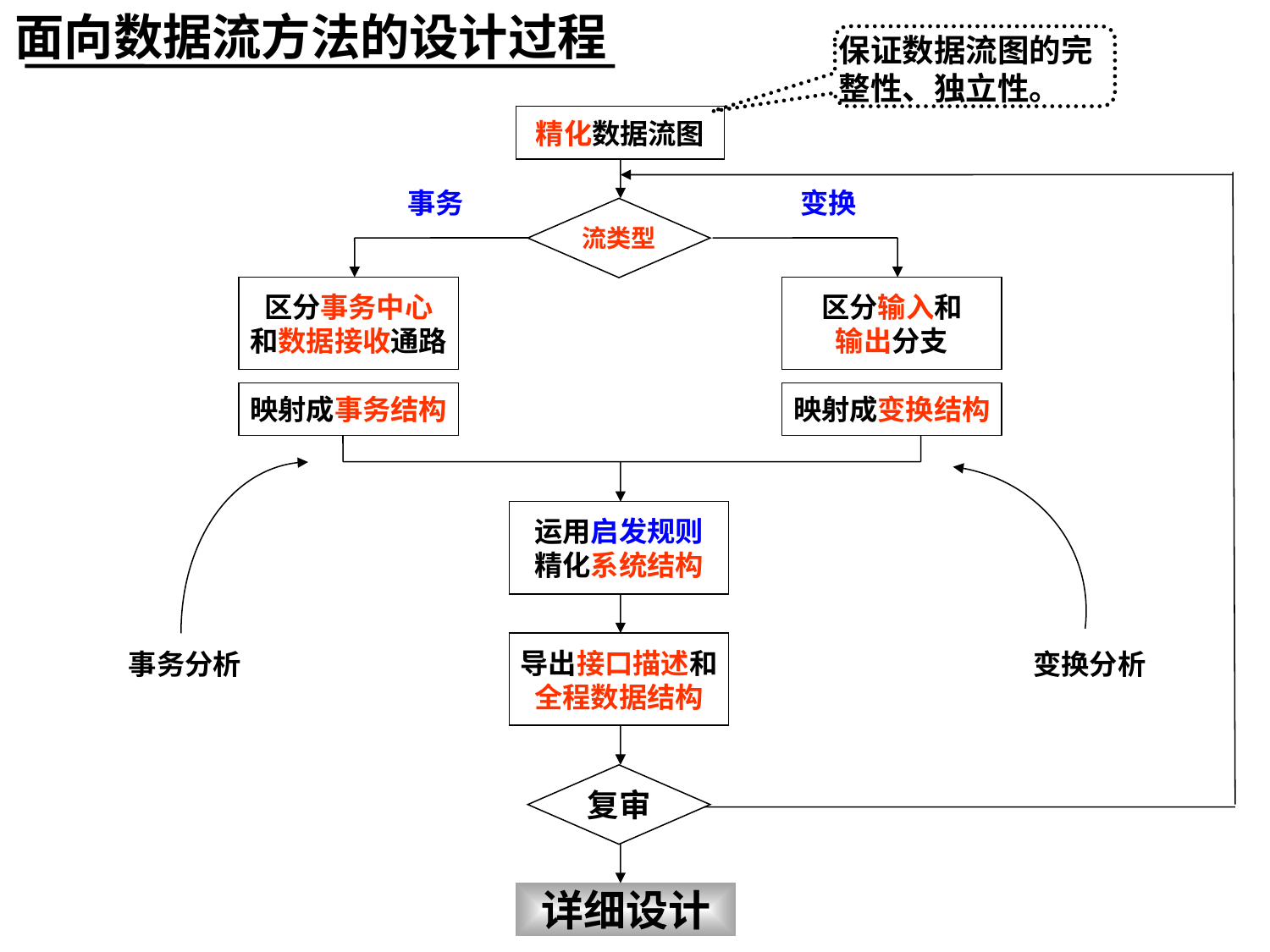

面向数据流方法的设计过程
保证数据流图的完整性、独立性。

精化数据流图

事务
变换
流类型

区分事务中心
和数据接收通路
区分输入和
输出分支
映射成事务结构
映射成变换结构

运用启发规则
精化系统结构

导出接口描述和
全程数据结构
事务分析
变换分析

复审

详细设计